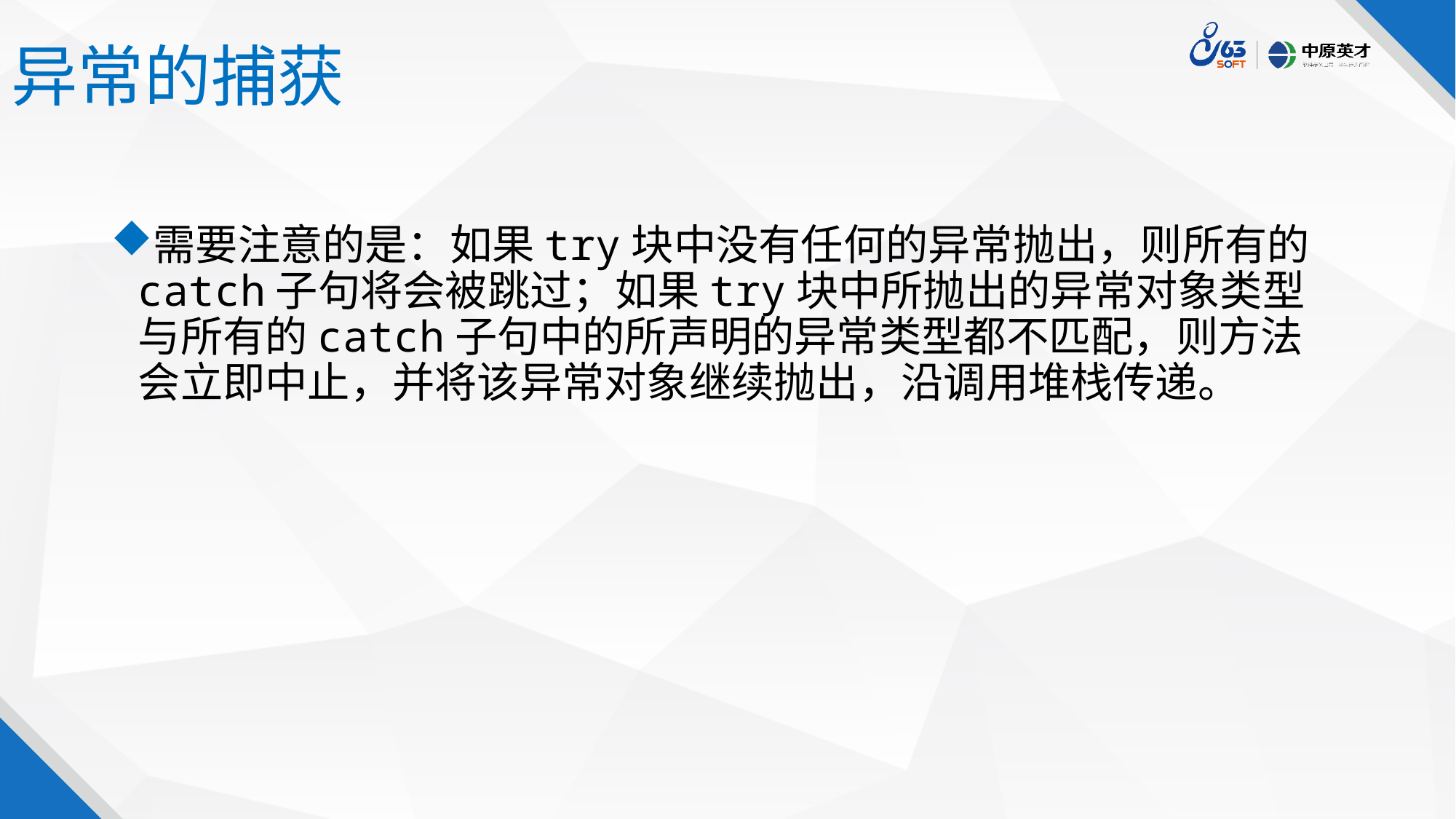

# 异常的捕获
需要注意的是：如果try块中没有任何的异常抛出，则所有的catch子句将会被跳过；如果try块中所抛出的异常对象类型与所有的catch子句中的所声明的异常类型都不匹配，则方法会立即中止，并将该异常对象继续抛出，沿调用堆栈传递。